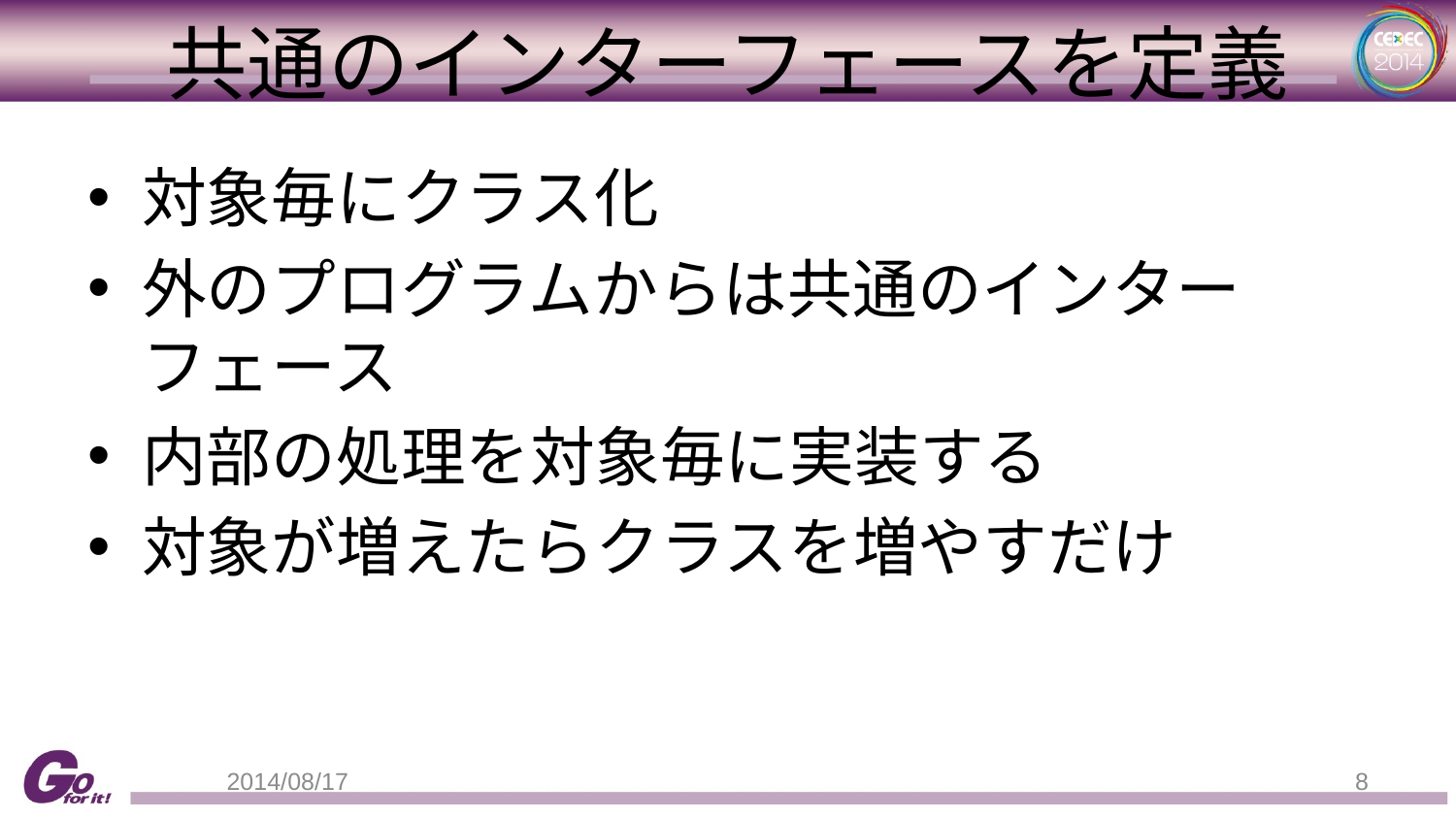

# 共通のインターフェースを定義
対象毎にクラス化
外のプログラムからは共通のインターフェース
内部の処理を対象毎に実装する
対象が増えたらクラスを増やすだけ
2014/08/17
8